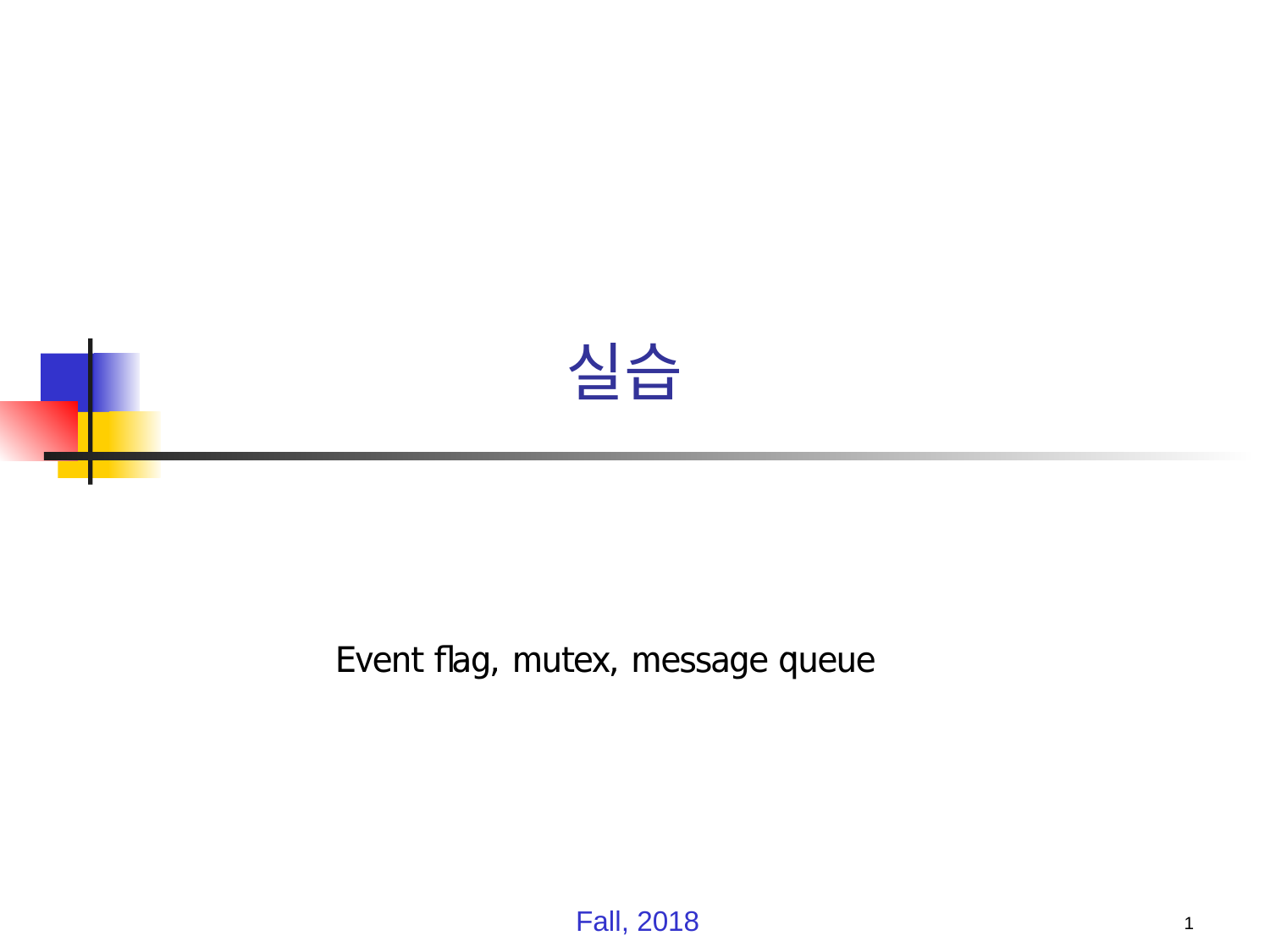

# 실습
 Event flag, mutex, message queue
1
Fall, 2018